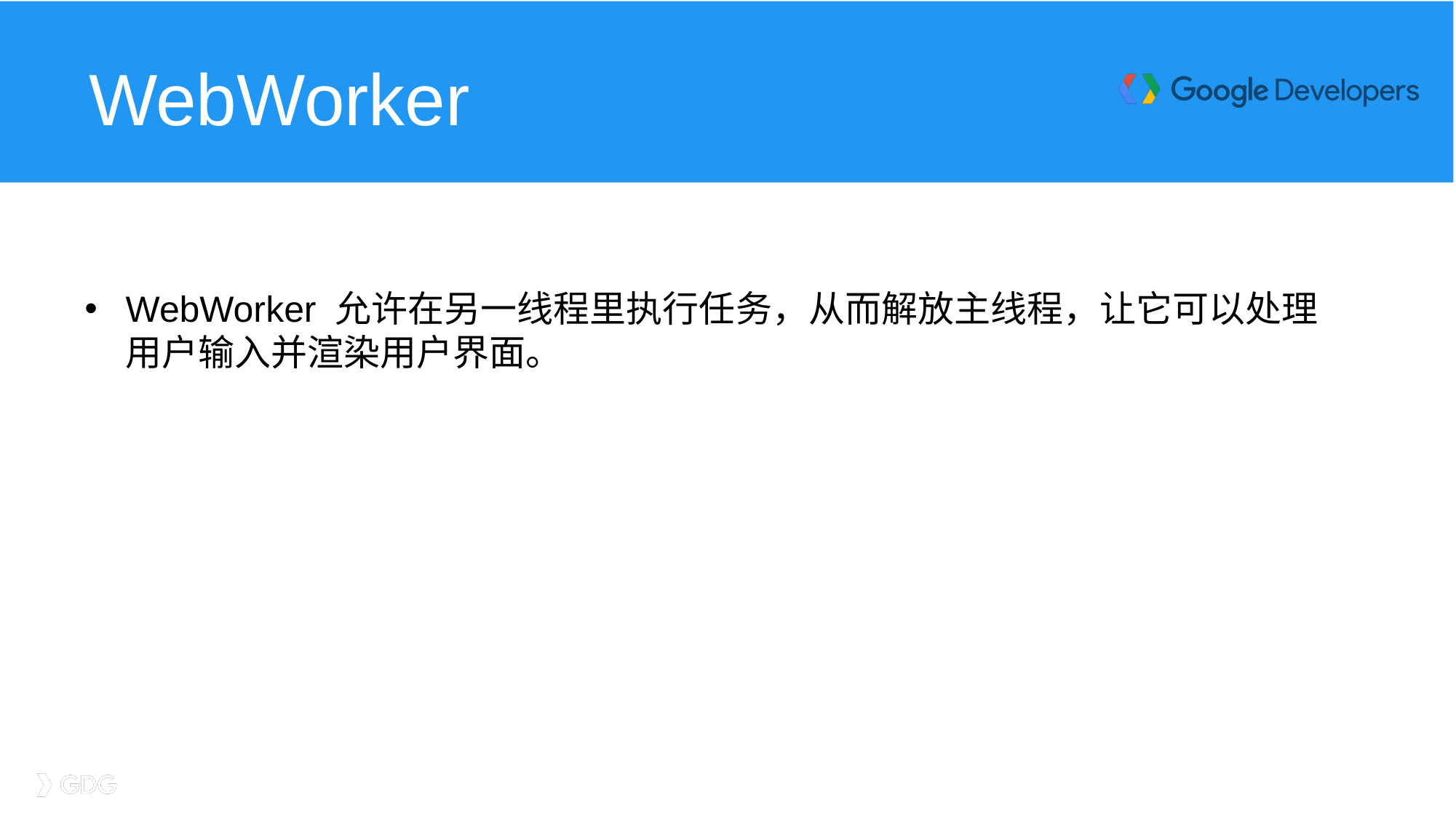

# WebWorker
WebWorker 允许在另一线程里执行任务，从而解放主线程，让它可以处理用户输入并渲染用户界面。